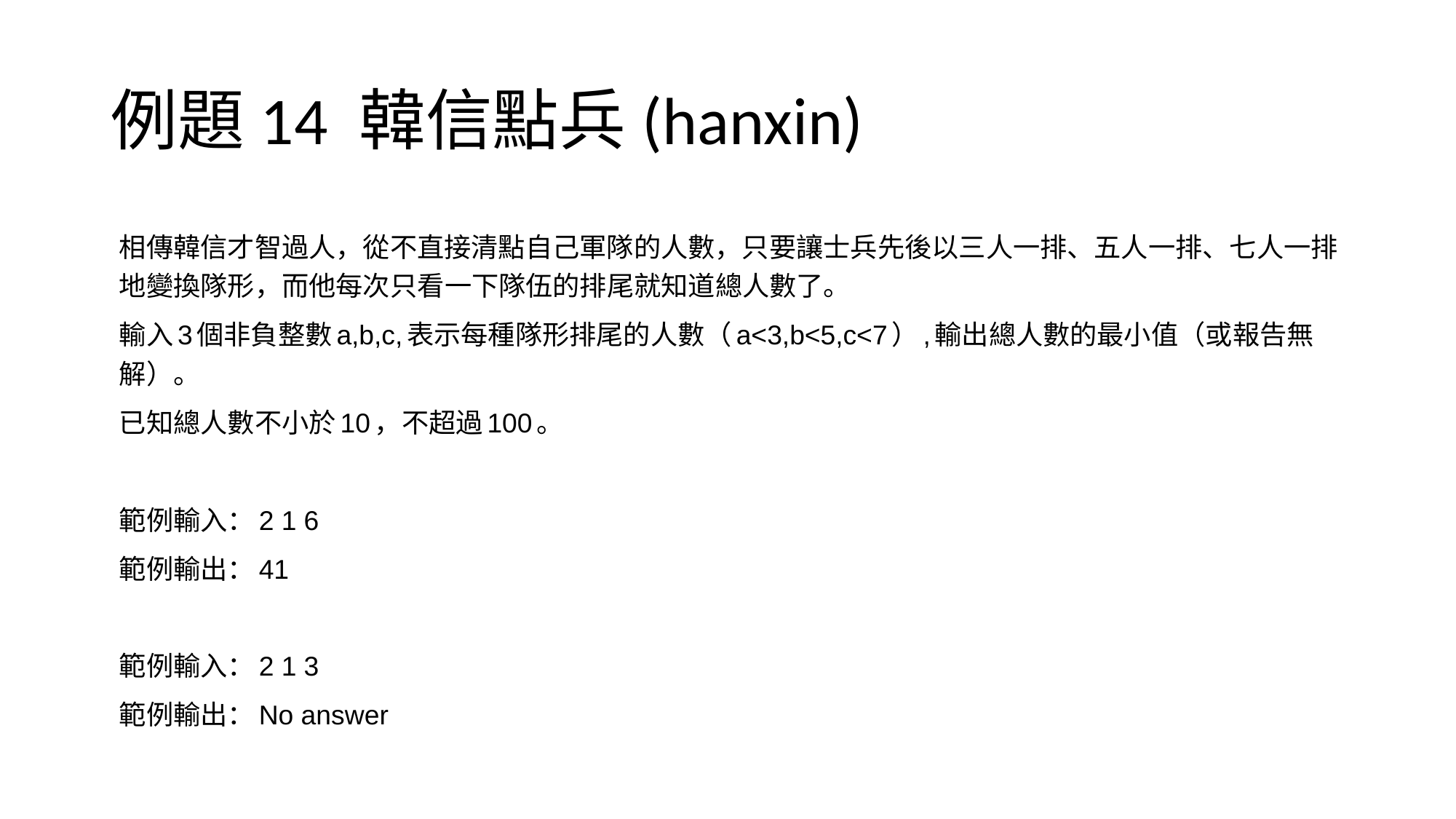

# 例題14 韓信點兵(hanxin)
相傳韓信才智過人，從不直接清點自己軍隊的人數，只要讓士兵先後以三人一排、五人一排、七人一排地變換隊形，而他每次只看一下隊伍的排尾就知道總人數了。
輸入3個非負整數a,b,c,表示每種隊形排尾的人數（a<3,b<5,c<7）,輸出總人數的最小值（或報告無解）。
已知總人數不小於10，不超過100。

範例輸入：2 1 6
範例輸出：41

範例輸入：2 1 3
範例輸出：No answer